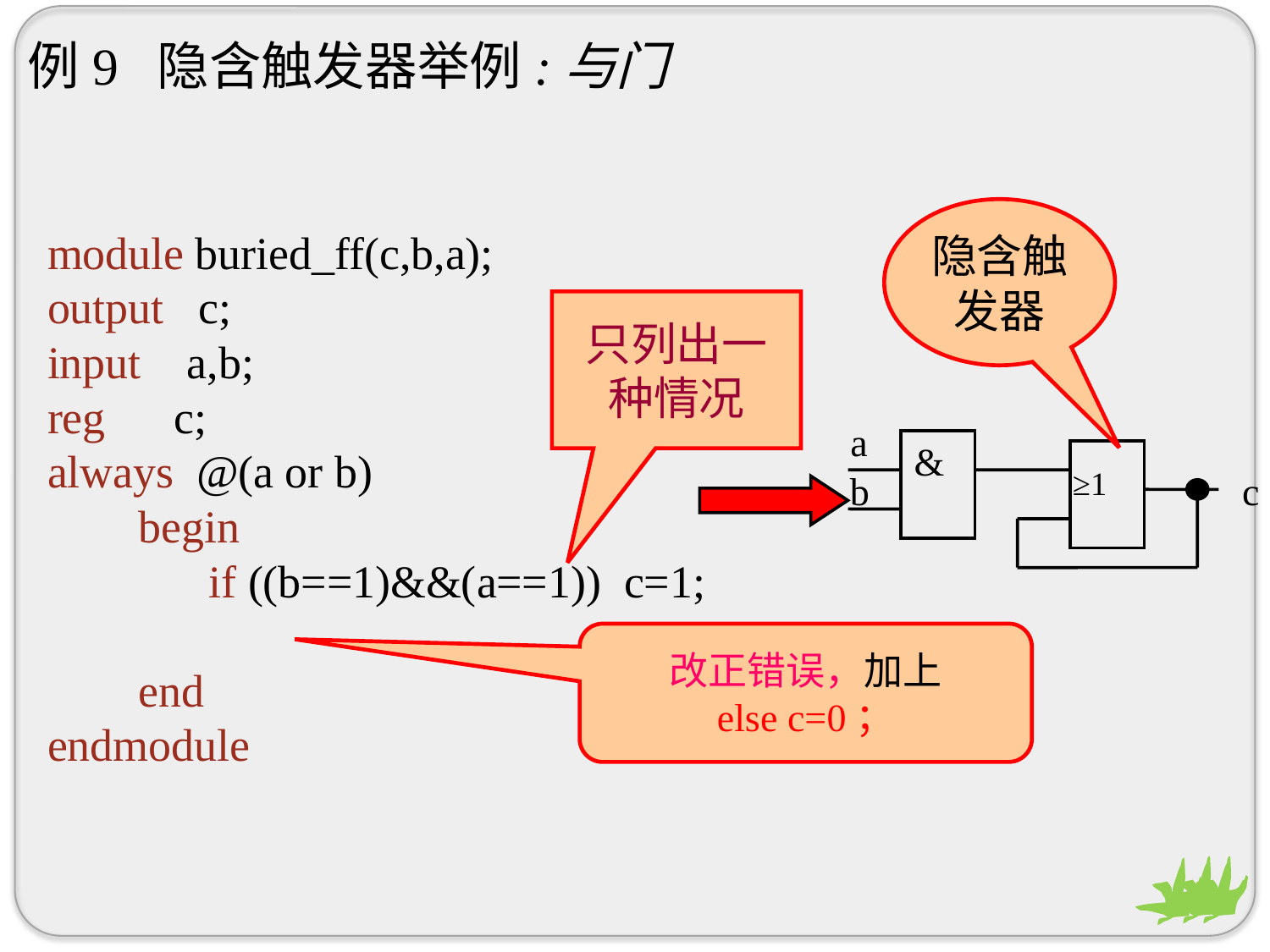

例9  隐含触发器举例:与门
隐含触发器
module buried_ff(c,b,a);
output   c;
input    a,b;
reg      c;
always  @(a or b)
        begin
	   if ((b==1)&&(a==1))  c=1;

        end
endmodule
只列出一种情况
a

&

≥1
b
c

改正错误，加上
else c=0；
49